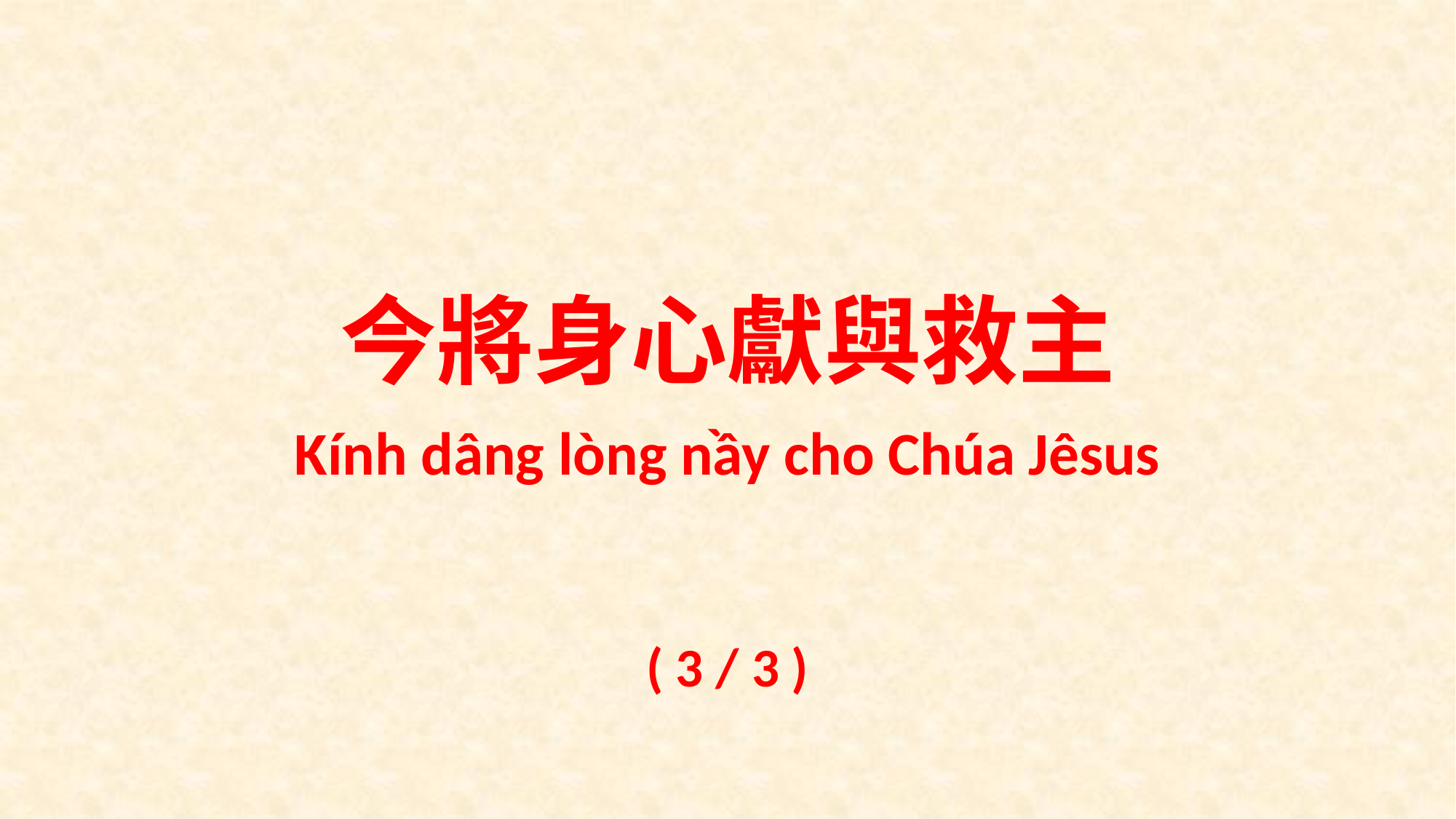

今將身心獻與救主
Kính dâng lòng nầy cho Chúa Jêsus
( 3 / 3 )